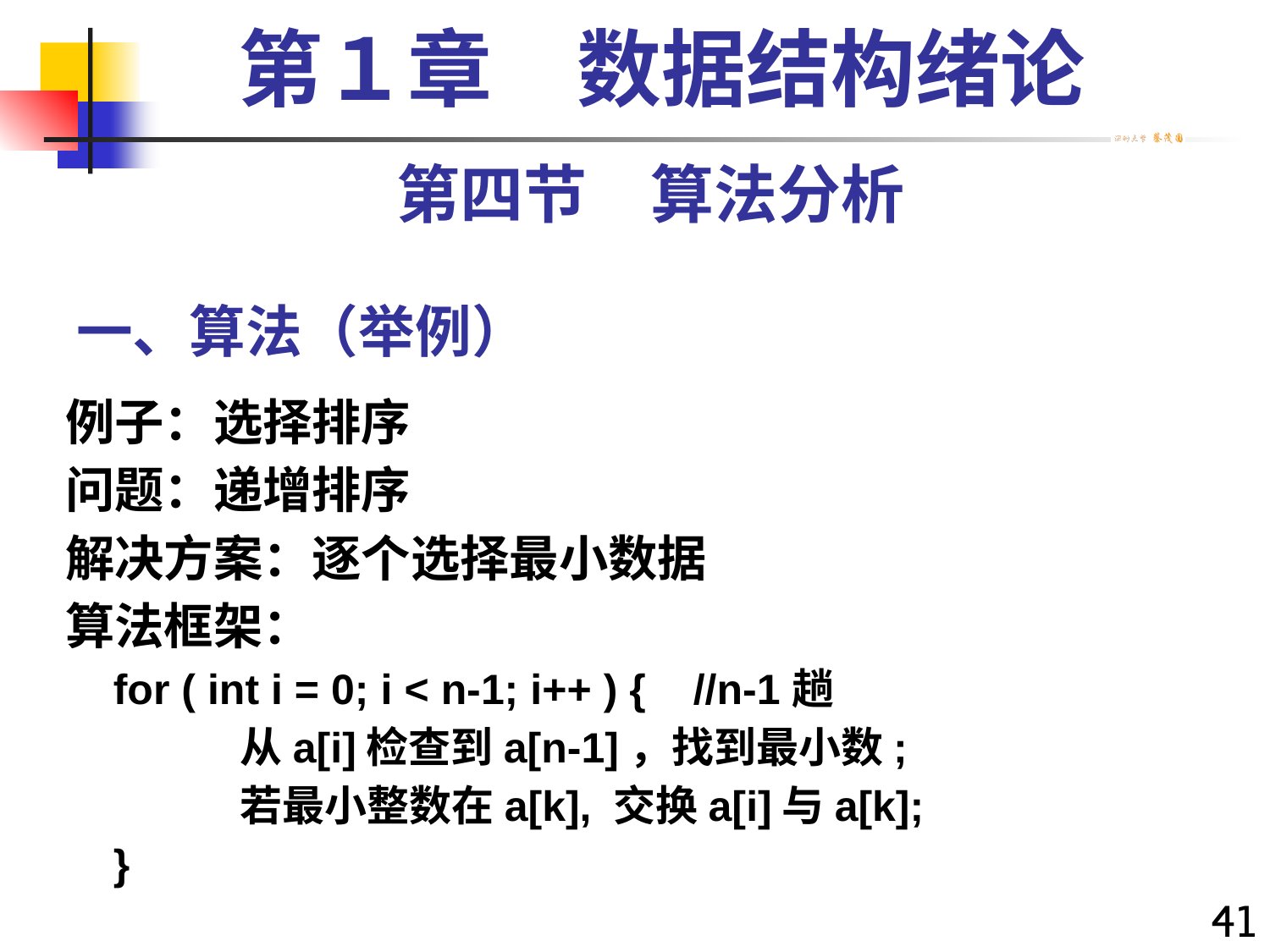

第１章　数据结构绪论
第四节　算法分析
# 一、算法（举例）
例子：选择排序
问题：递增排序
解决方案：逐个选择最小数据
算法框架：
	for ( int i = 0; i < n-1; i++ ) {    //n-1趟
		从a[i]检查到a[n-1]，找到最小数;
		若最小整数在a[k], 交换a[i]与a[k];
	}
41